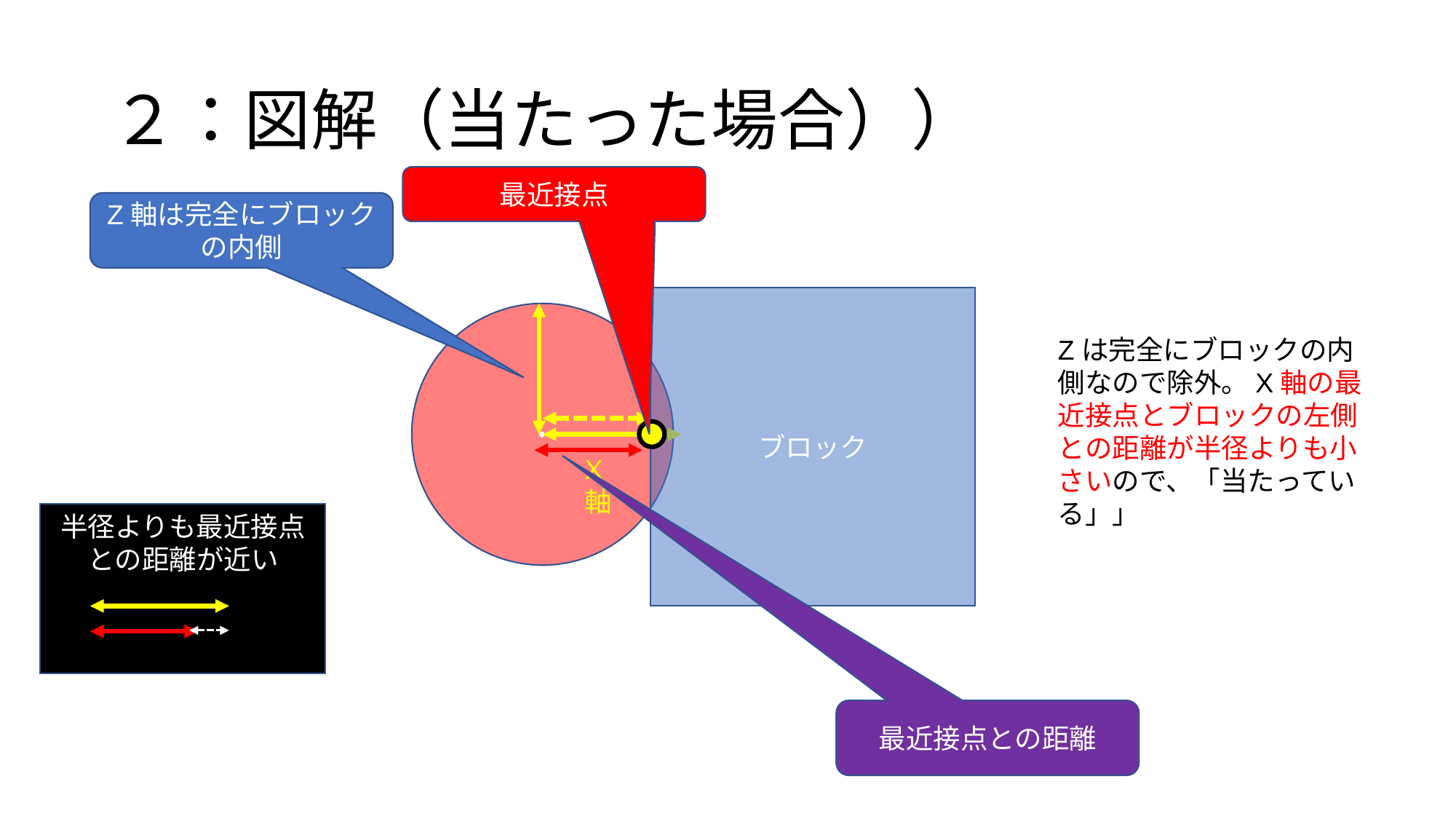

# ２：図解（当たった場合））
最近接点
Z軸は完全にブロックの内側
ブロック
・
Zは完全にブロックの内側なので除外。X軸の最近接点とブロックの左側との距離が半径よりも小さいので、「当たっている」」

X軸
半径よりも最近接点との距離が近い
最近接点との距離